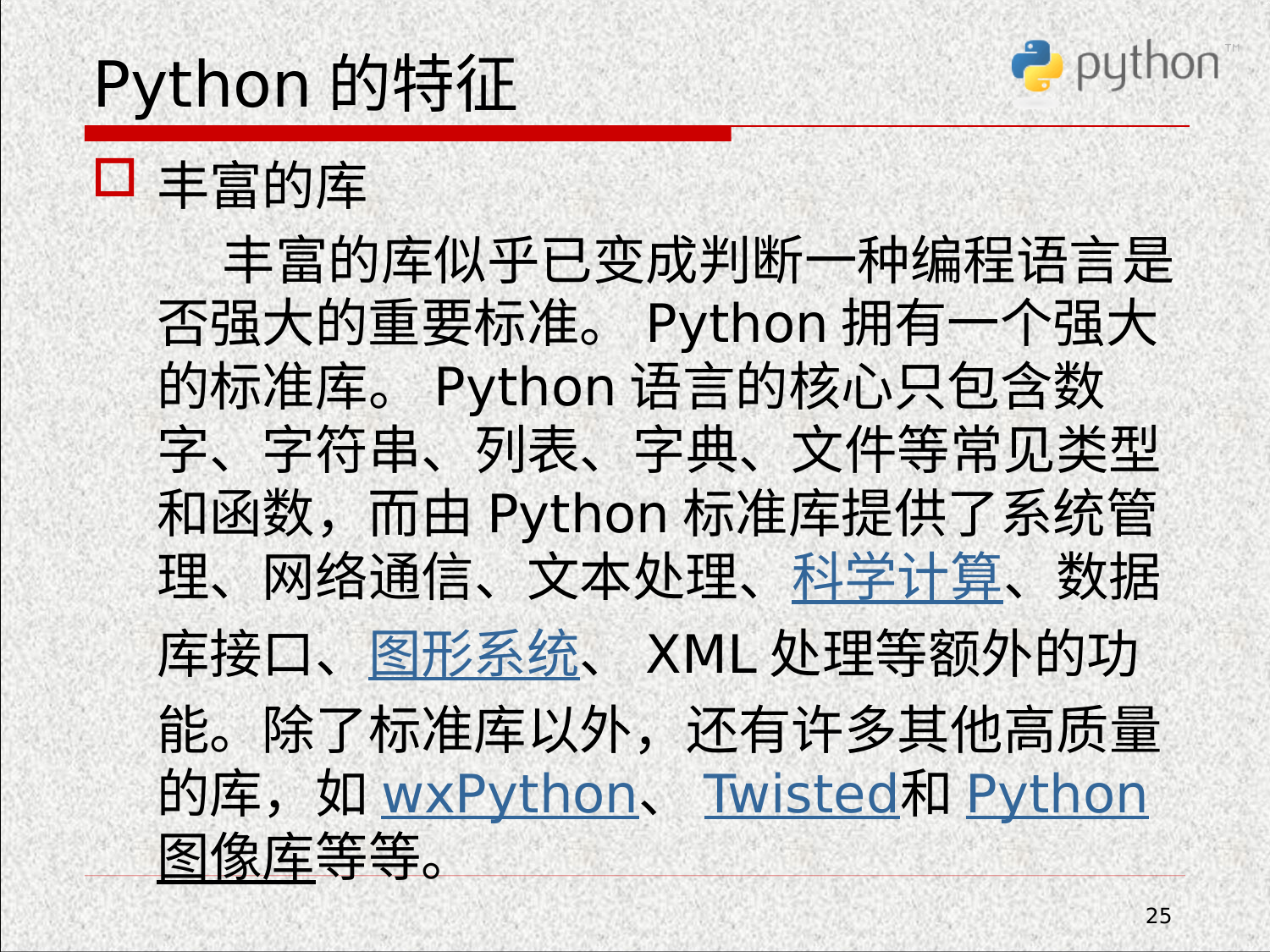

# Python的特征
丰富的库
          丰富的库似乎已变成判断一种编程语言是否强大的重要标准。Python拥有一个强大的标准库。Python语言的核心只包含数字、字符串、列表、字典、文件等常见类型和函数，而由Python标准库提供了系统管理、网络通信、文本处理、科学计算、数据库接口、图形系统、XML处理等额外的功能。除了标准库以外，还有许多其他高质量的库，如wxPython、Twisted和Python图像库等等。

25